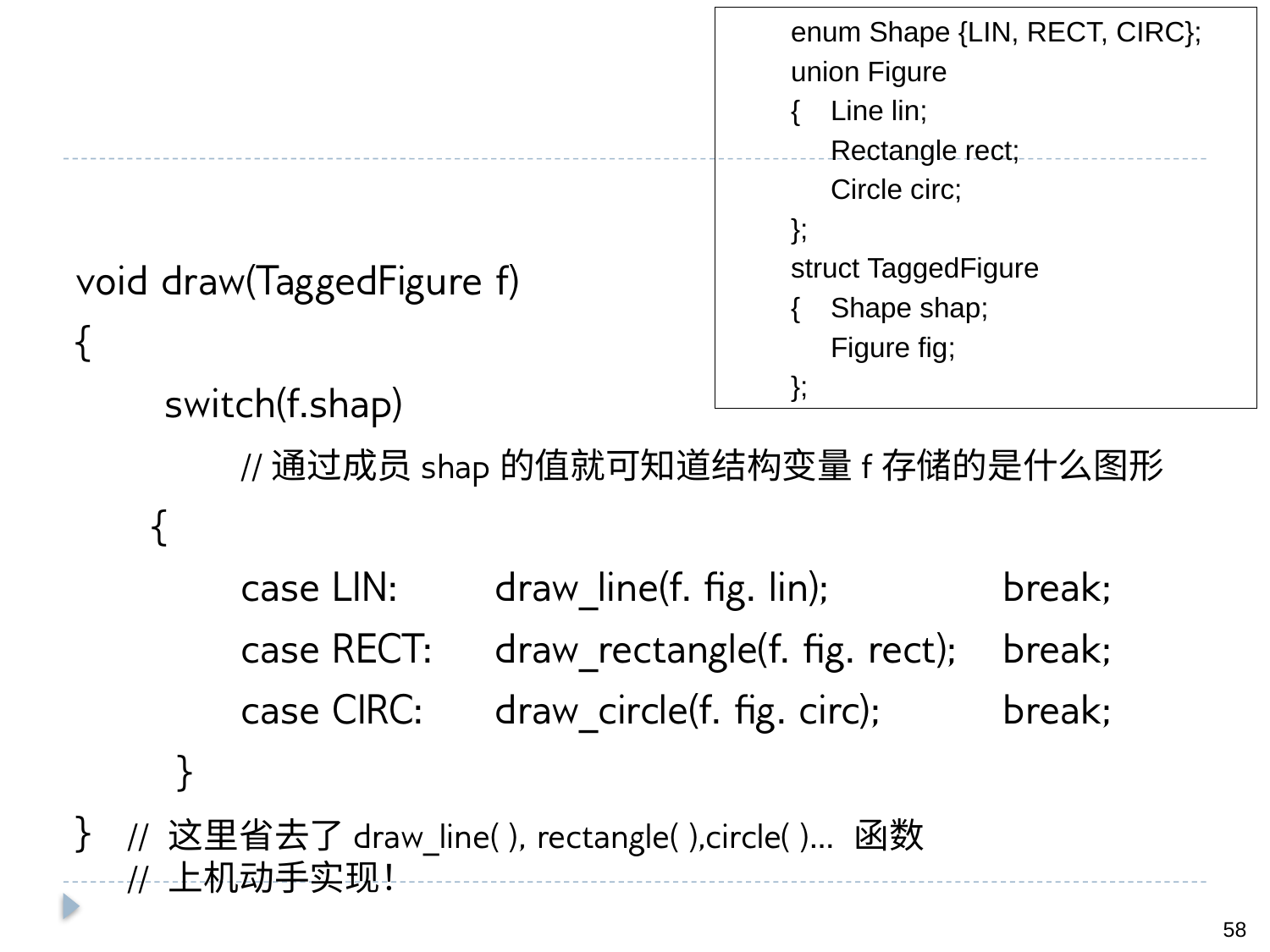

enum Shape {LIN, RECT, CIRC};
union Figure
{	Line lin;
	Rectangle rect;
	Circle circ;
};
struct TaggedFigure
{	Shape shap;
	Figure fig;
};
void draw(TaggedFigure f)
{
	    switch(f.shap)
		//通过成员shap的值就可知道结构变量f存储的是什么图形
      {
		case LIN:	draw_line(f. fig. lin);		break;
		case RECT:	draw_rectangle(f. fig. rect);	break;
		case CIRC:	draw_circle(f. fig. circ);	break;
	     }
}
// 这里省去了draw_line( ), rectangle( ),circle( )… 函数
// 上机动手实现！
58